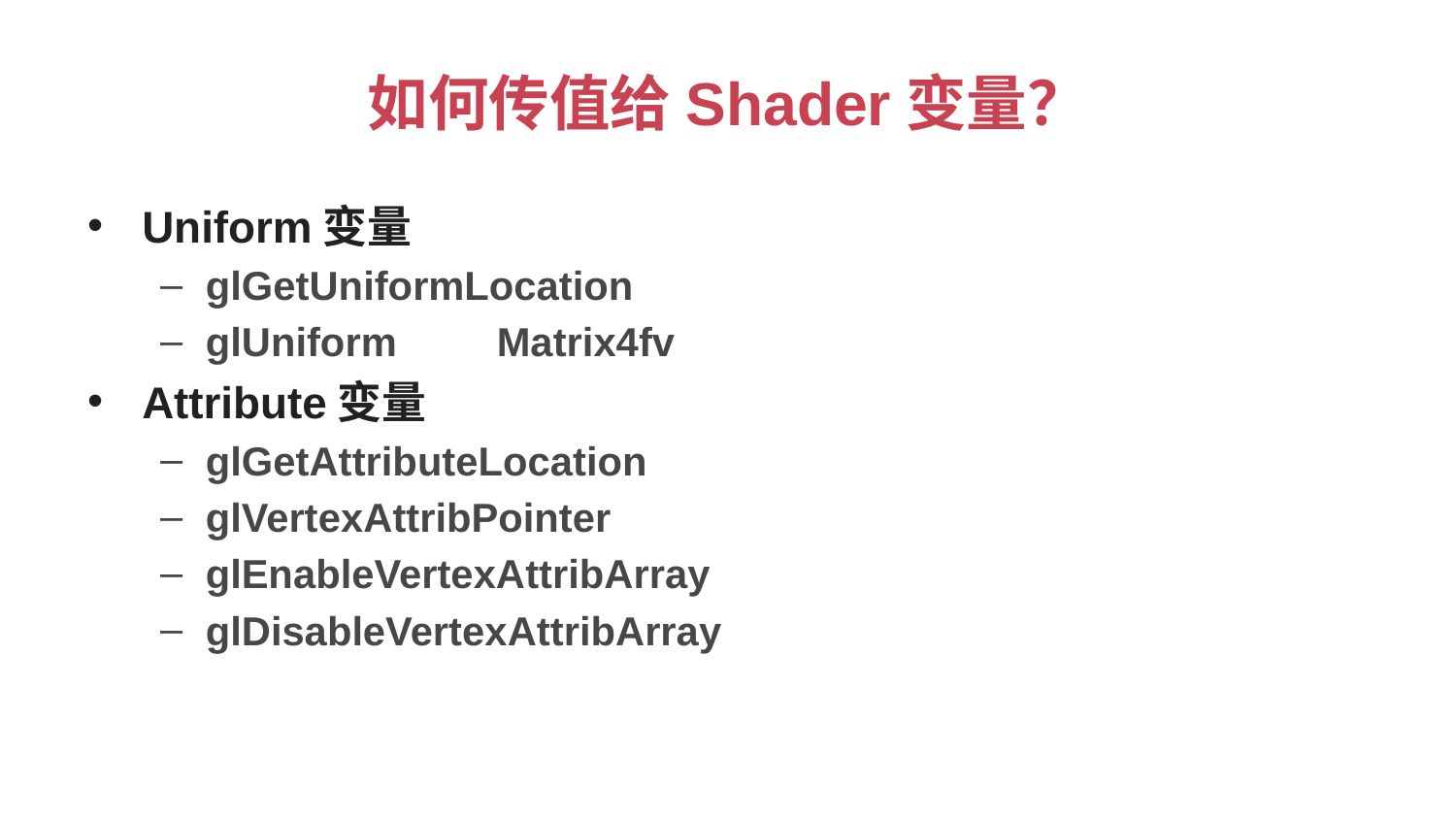

# 如何传值给Shader变量？
Uniform变量
glGetUniformLocation
glUniform	Matrix4fv
Attribute变量
glGetAttributeLocation
glVertexAttribPointer
glEnableVertexAttribArray
glDisableVertexAttribArray